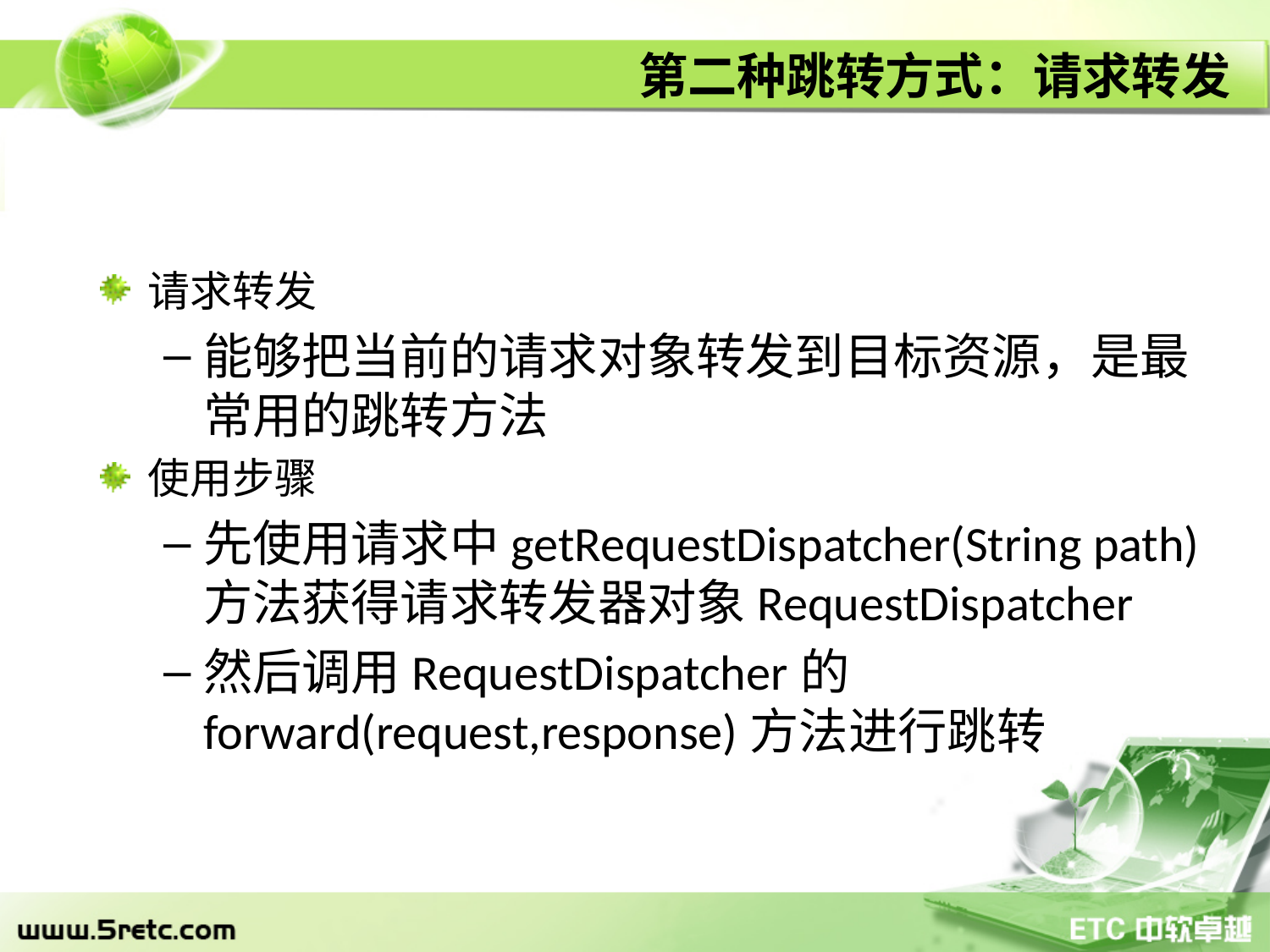

# 第二种跳转方式：请求转发
请求转发
能够把当前的请求对象转发到目标资源，是最常用的跳转方法
使用步骤
先使用请求中getRequestDispatcher(String path)方法获得请求转发器对象RequestDispatcher
然后调用RequestDispatcher的forward(request,response)方法进行跳转